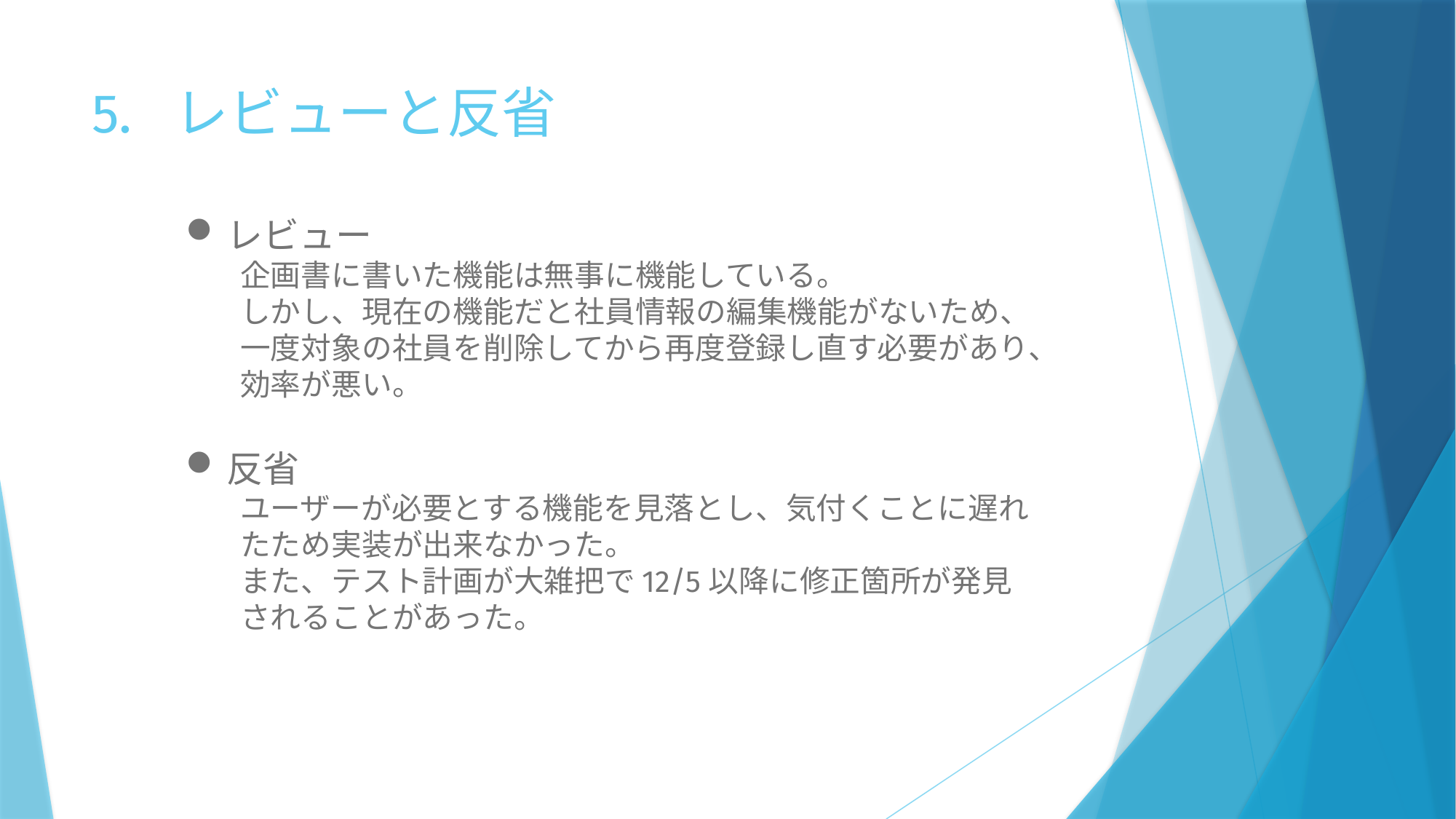

# 5.  レビューと反省
レビュー
企画書に書いた機能は無事に機能している。
しかし、現在の機能だと社員情報の編集機能がないため、一度対象の社員を削除してから再度登録し直す必要があり、効率が悪い。

反省
ユーザーが必要とする機能を見落とし、気付くことに遅れたため実装が出来なかった。
また、テスト計画が大雑把で12/5以降に修正箇所が発見されることがあった。